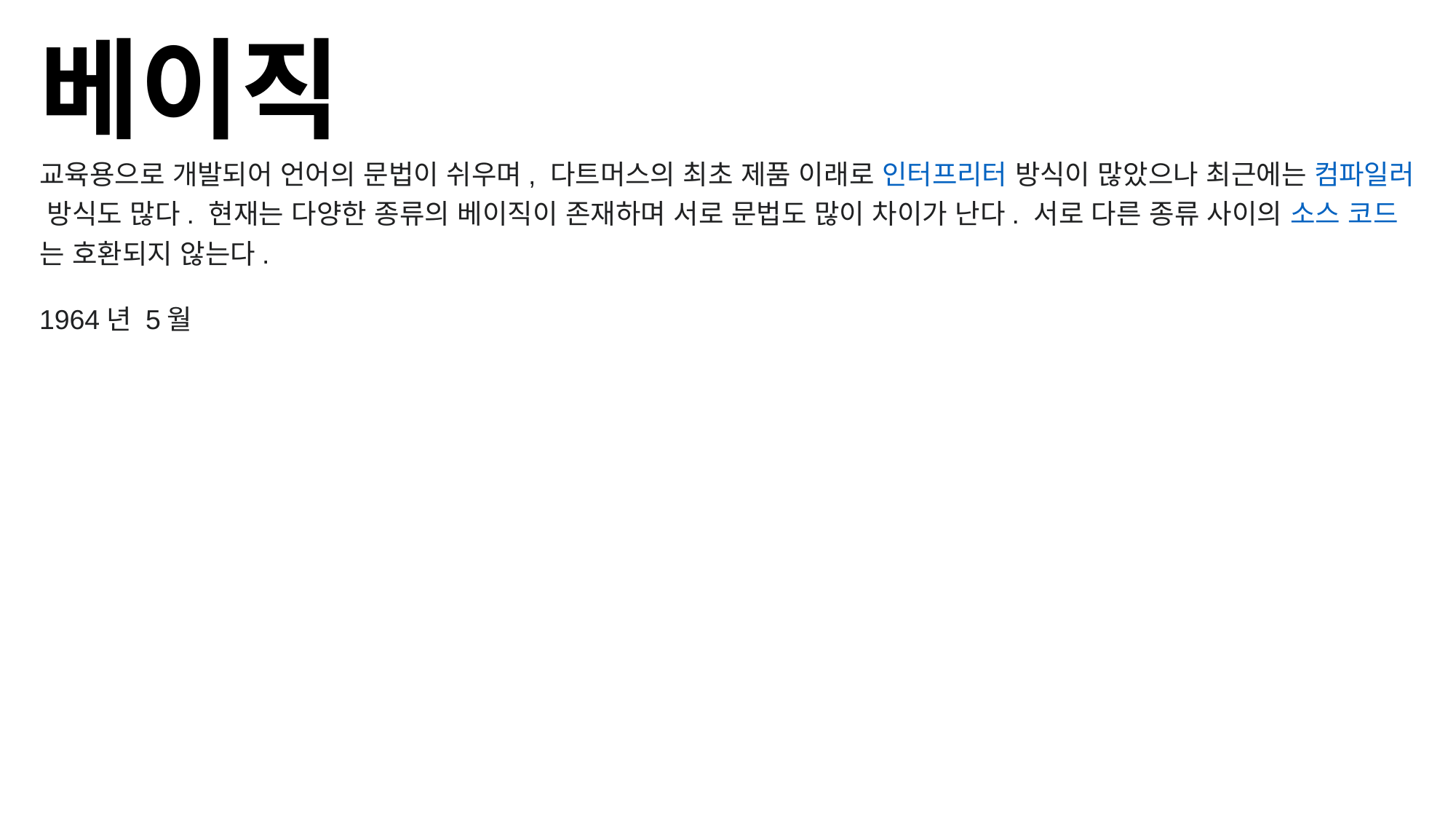

베이직
교육용으로 개발되어 언어의 문법이 쉬우며, 다트머스의 최초 제품 이래로 인터프리터 방식이 많았으나 최근에는 컴파일러 방식도 많다. 현재는 다양한 종류의 베이직이 존재하며 서로 문법도 많이 차이가 난다. 서로 다른 종류 사이의 소스 코드는 호환되지 않는다.

1964년 5월